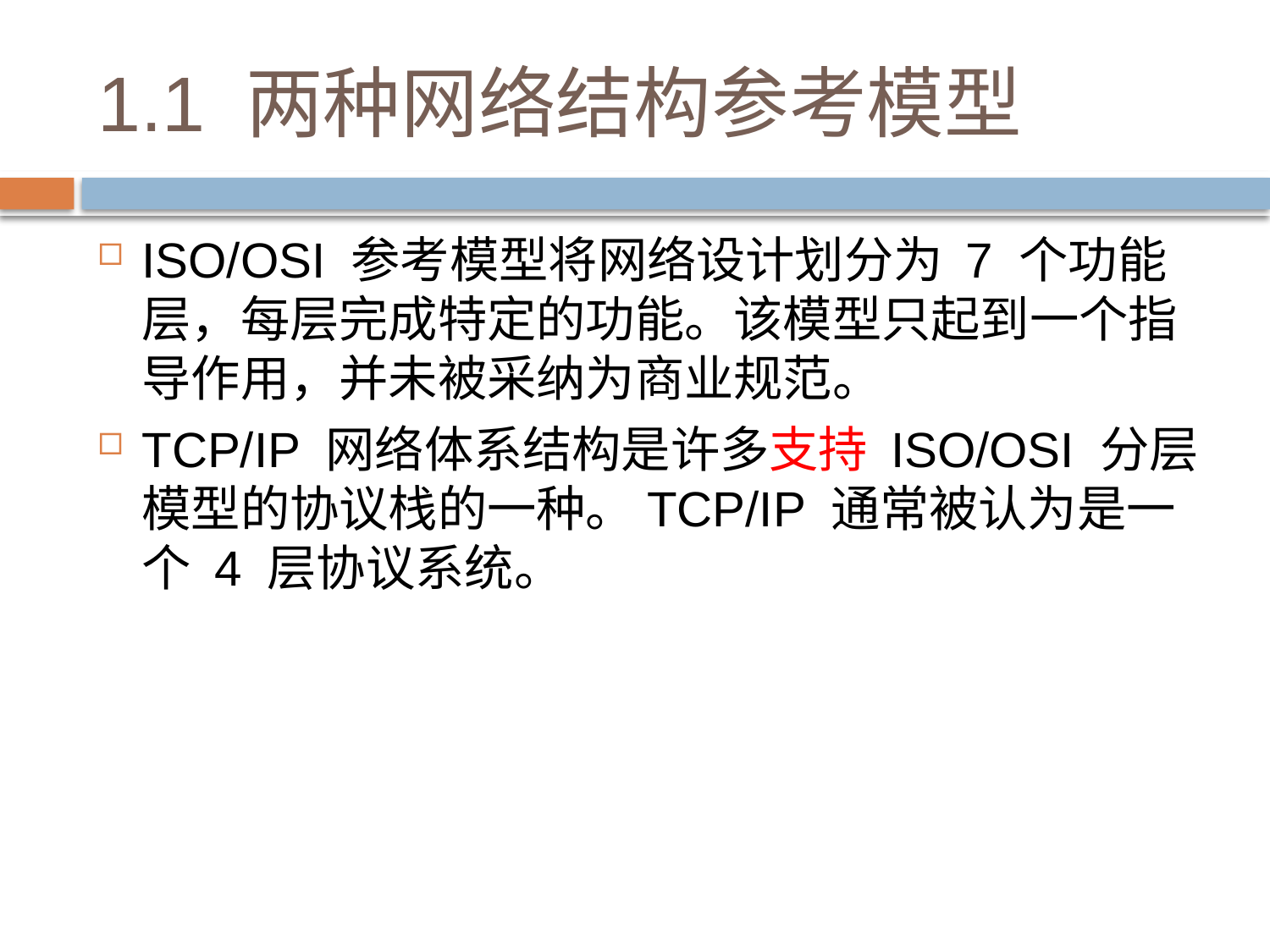

# 1.1 两种网络结构参考模型
ISO/OSI 参考模型将网络设计划分为 7 个功能层，每层完成特定的功能。该模型只起到一个指导作用，并未被采纳为商业规范。
TCP/IP 网络体系结构是许多支持 ISO/OSI 分层模型的协议栈的一种。TCP/IP 通常被认为是一个 4 层协议系统。